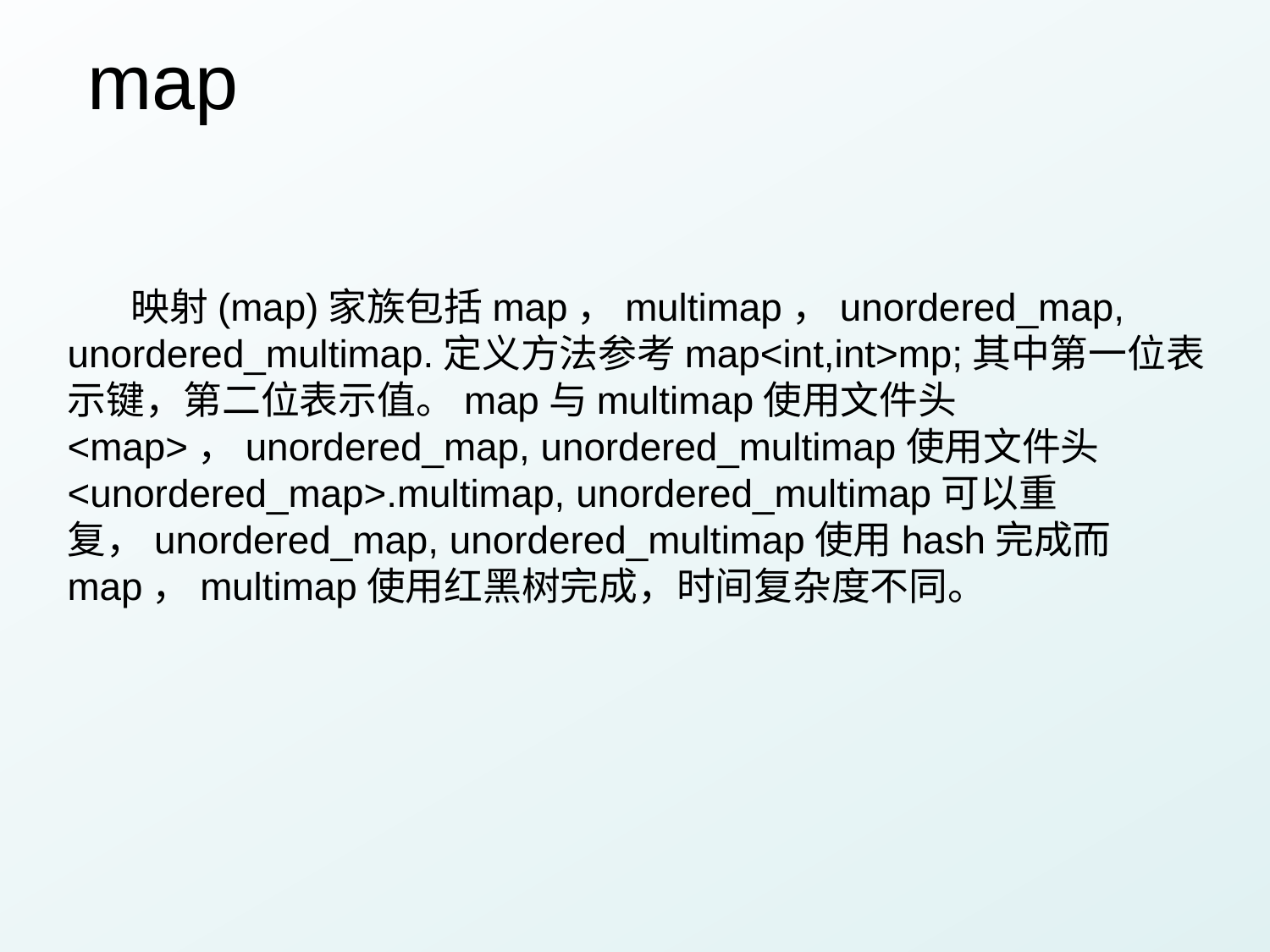

# map
映射(map)家族包括map，multimap，unordered_map, unordered_multimap.定义方法参考map<int,int>mp;其中第一位表示键，第二位表示值。map与multimap使用文件头<map>，unordered_map, unordered_multimap使用文件头<unordered_map>.multimap, unordered_multimap可以重复，unordered_map, unordered_multimap使用hash完成而map，multimap使用红黑树完成，时间复杂度不同。